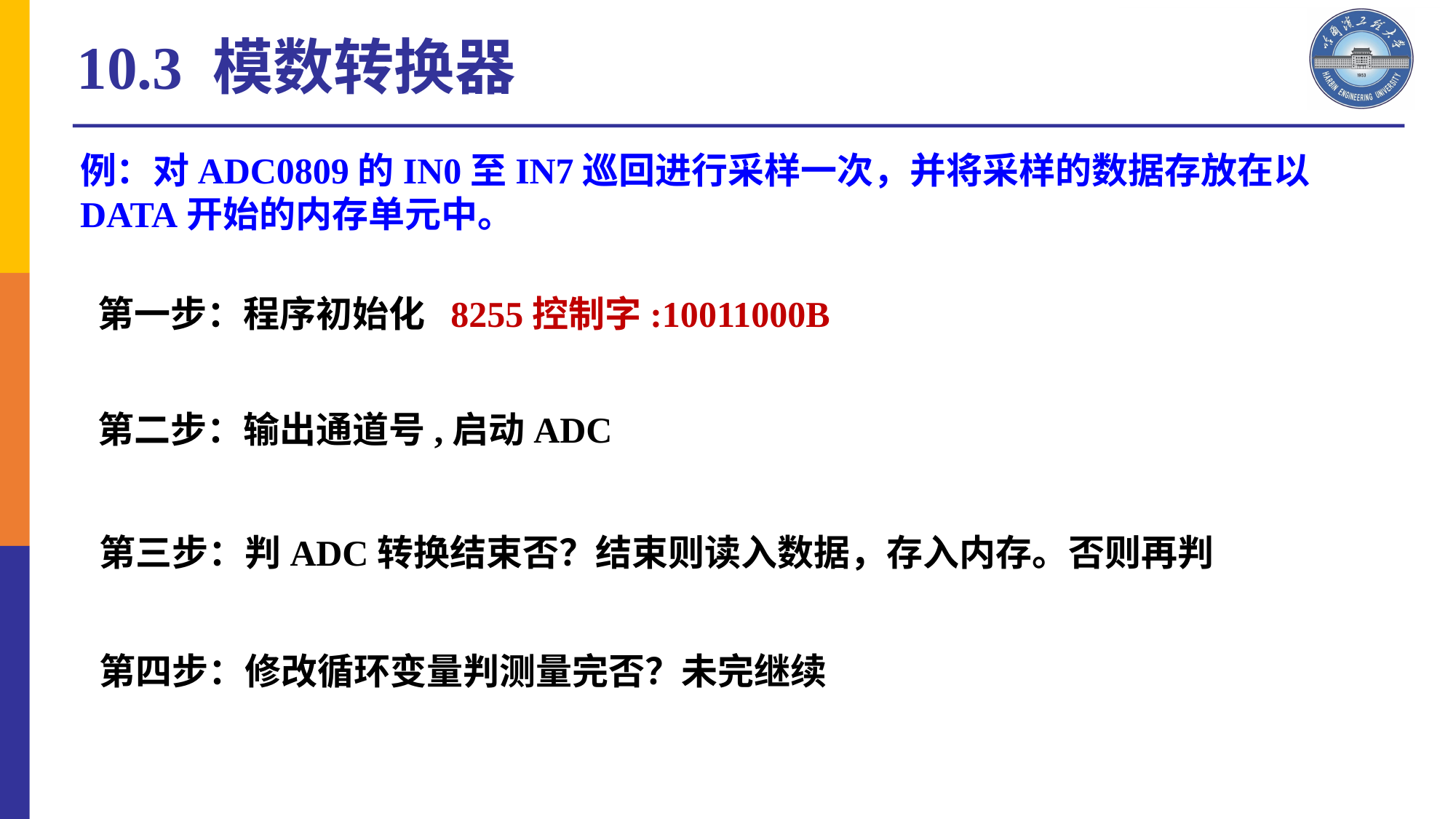

10.3 模数转换器
例：对ADC0809的IN0至IN7巡回进行采样一次，并将采样的数据存放在以DATA开始的内存单元中。
第一步：程序初始化  8255控制字:10011000B
第二步：输出通道号,启动ADC
第三步：判ADC转换结束否？结束则读入数据，存入内存。否则再判
第四步：修改循环变量判测量完否？未完继续